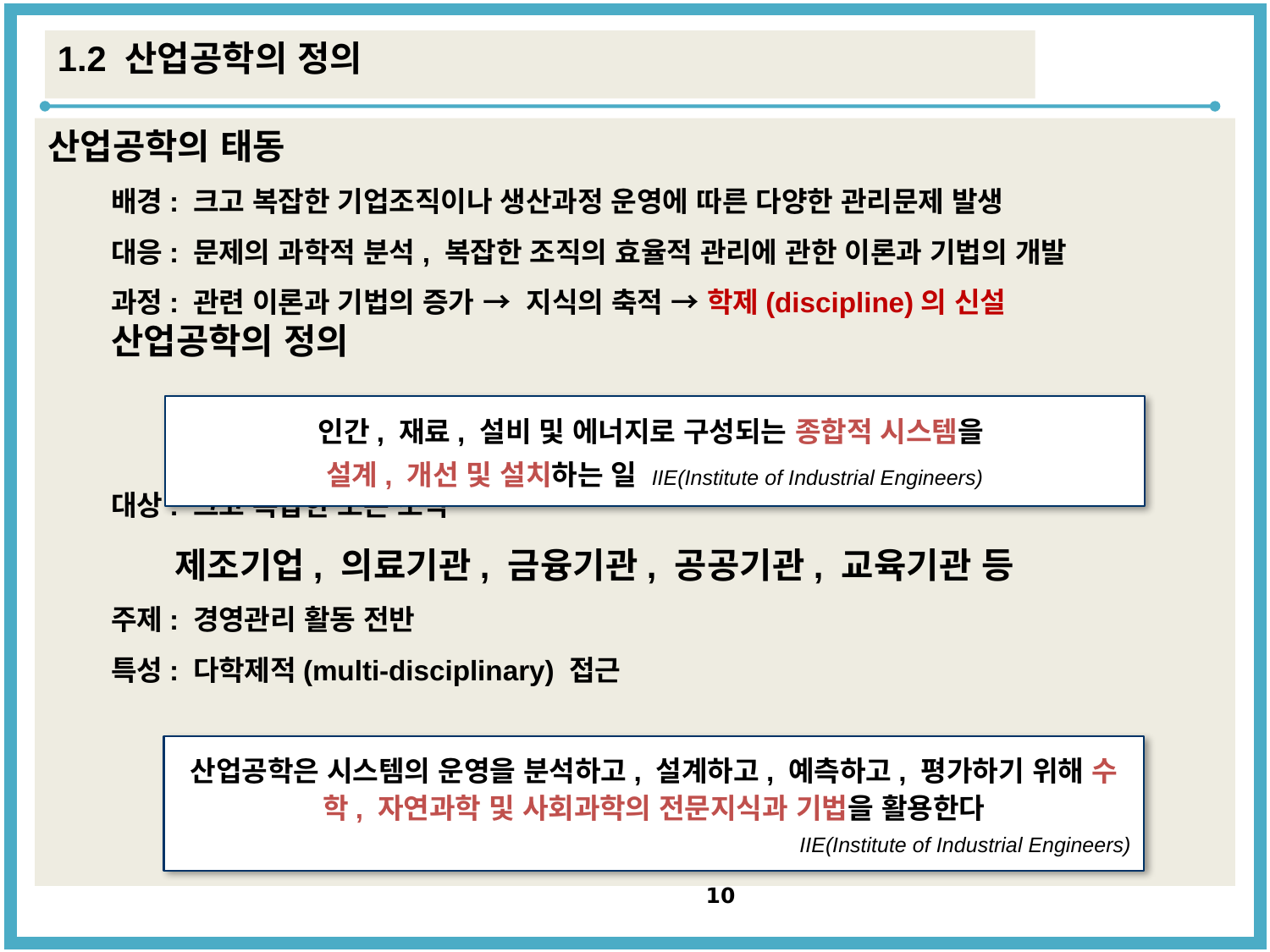

1.2 산업공학의 정의
산업공학의 태동
배경: 크고 복잡한 기업조직이나 생산과정 운영에 따른 다양한 관리문제 발생
대응: 문제의 과학적 분석, 복잡한 조직의 효율적 관리에 관한 이론과 기법의 개발
과정: 관련 이론과 기법의 증가 →  지식의 축적 → 학제(discipline)의 신설
산업공학의 정의

대상: 크고 복잡한 모든 조직
제조기업, 의료기관, 금융기관, 공공기관, 교육기관 등
주제: 경영관리 활동 전반
특성: 다학제적(multi-disciplinary) 접근

인간, 재료, 설비 및 에너지로 구성되는 종합적 시스템을
설계, 개선 및 설치하는 일 IIE(Institute of Industrial Engineers)
산업공학은 시스템의 운영을 분석하고, 설계하고, 예측하고, 평가하기 위해 수학, 자연과학 및 사회과학의 전문지식과 기법을 활용한다
IIE(Institute of Industrial Engineers)